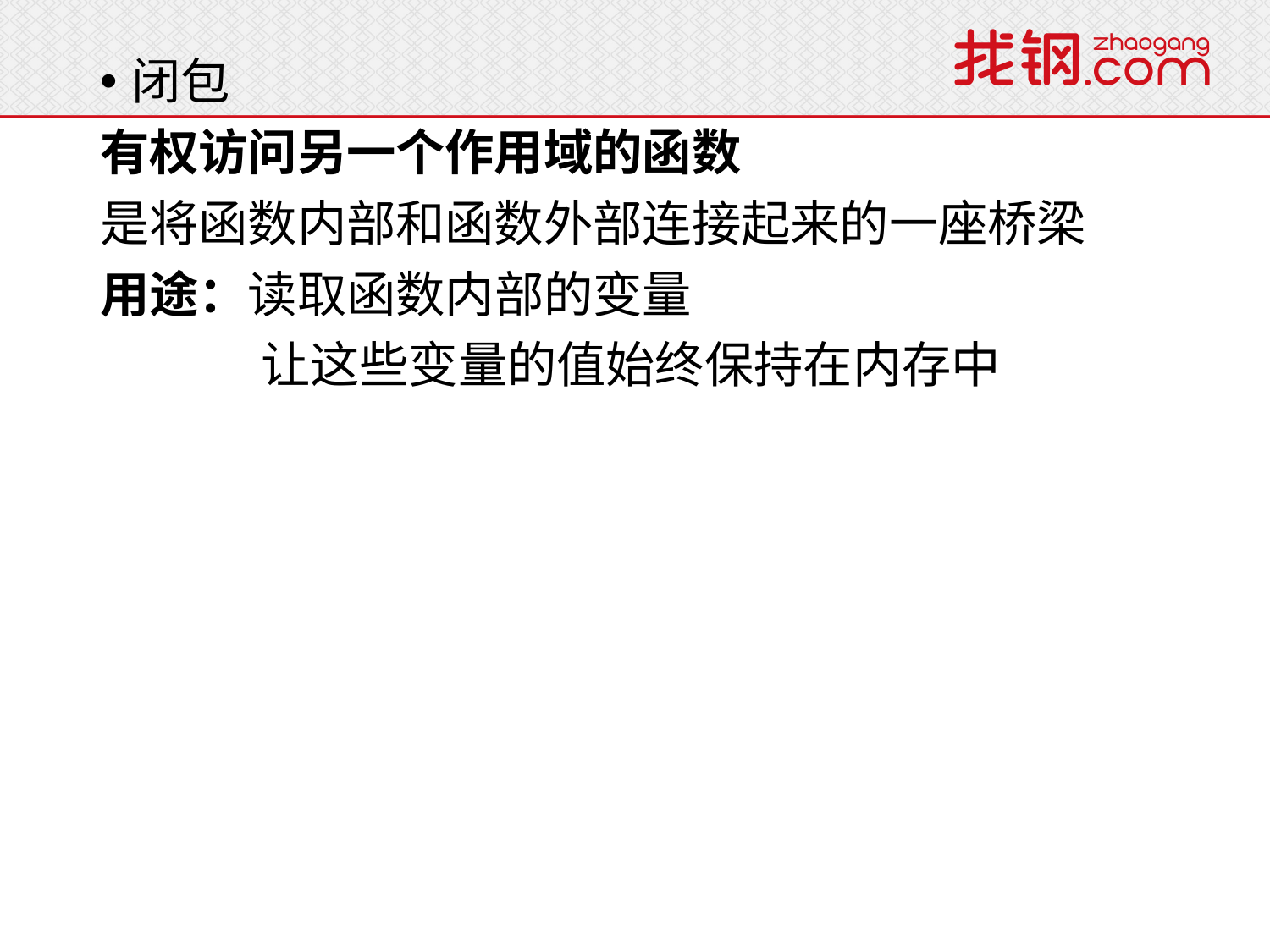

# 闭包
有权访问另一个作用域的函数
是将函数内部和函数外部连接起来的一座桥梁
用途：读取函数内部的变量
	  让这些变量的值始终保持在内存中